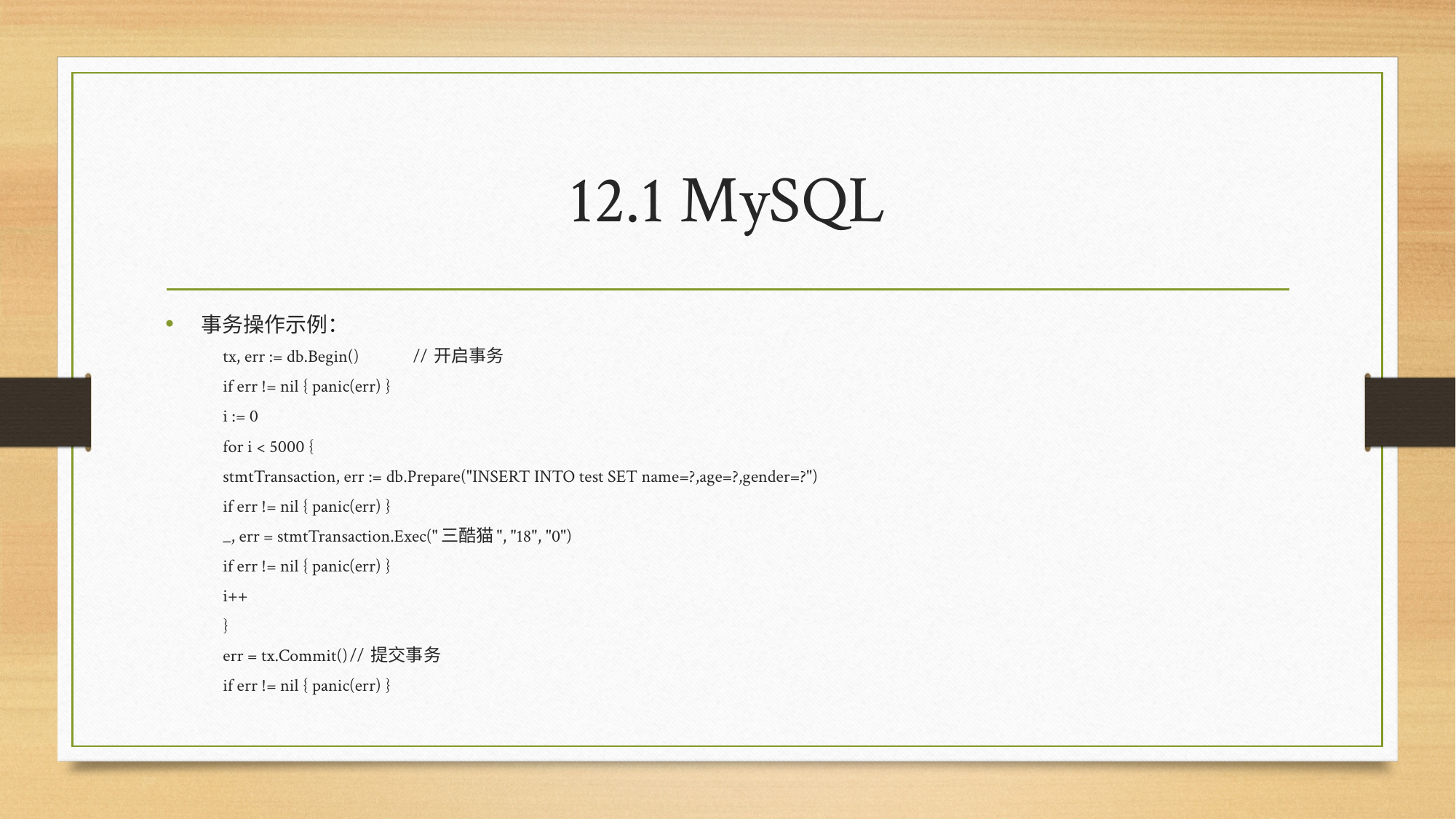

# 12.1 MySQL
事务操作示例：
tx, err := db.Begin()	// 开启事务
if err != nil { panic(err) }
i := 0
for i < 5000 {
	stmtTransaction, err := db.Prepare("INSERT INTO test SET name=?,age=?,gender=?")
	if err != nil { panic(err) }
	_, err = stmtTransaction.Exec("三酷猫", "18", "0")
	if err != nil { panic(err) }
	i++
}
err = tx.Commit()	// 提交事务
if err != nil { panic(err) }